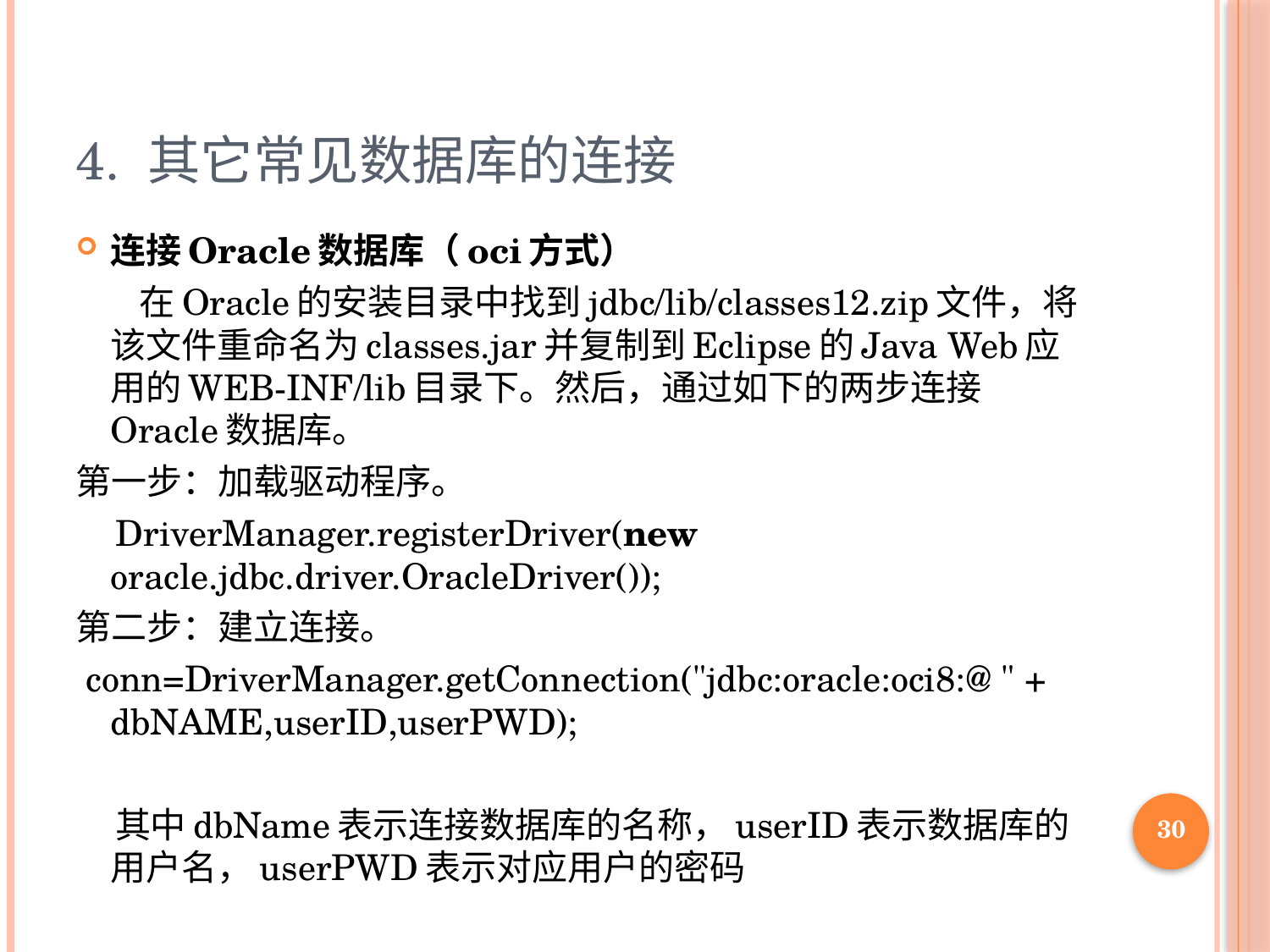

# 4. 其它常见数据库的连接
连接Oracle数据库（oci方式）
       在Oracle的安装目录中找到jdbc/lib/classes12.zip文件，将该文件重命名为classes.jar并复制到Eclipse的Java Web应用的WEB-INF/lib目录下。然后，通过如下的两步连接Oracle数据库。
第一步：加载驱动程序。
    DriverManager.registerDriver(new oracle.jdbc.driver.OracleDriver());
第二步：建立连接。
 conn=DriverManager.getConnection("jdbc:oracle:oci8:@ " + dbNAME,userID,userPWD);

    其中dbName表示连接数据库的名称，userID表示数据库的用户名，userPWD表示对应用户的密码

30